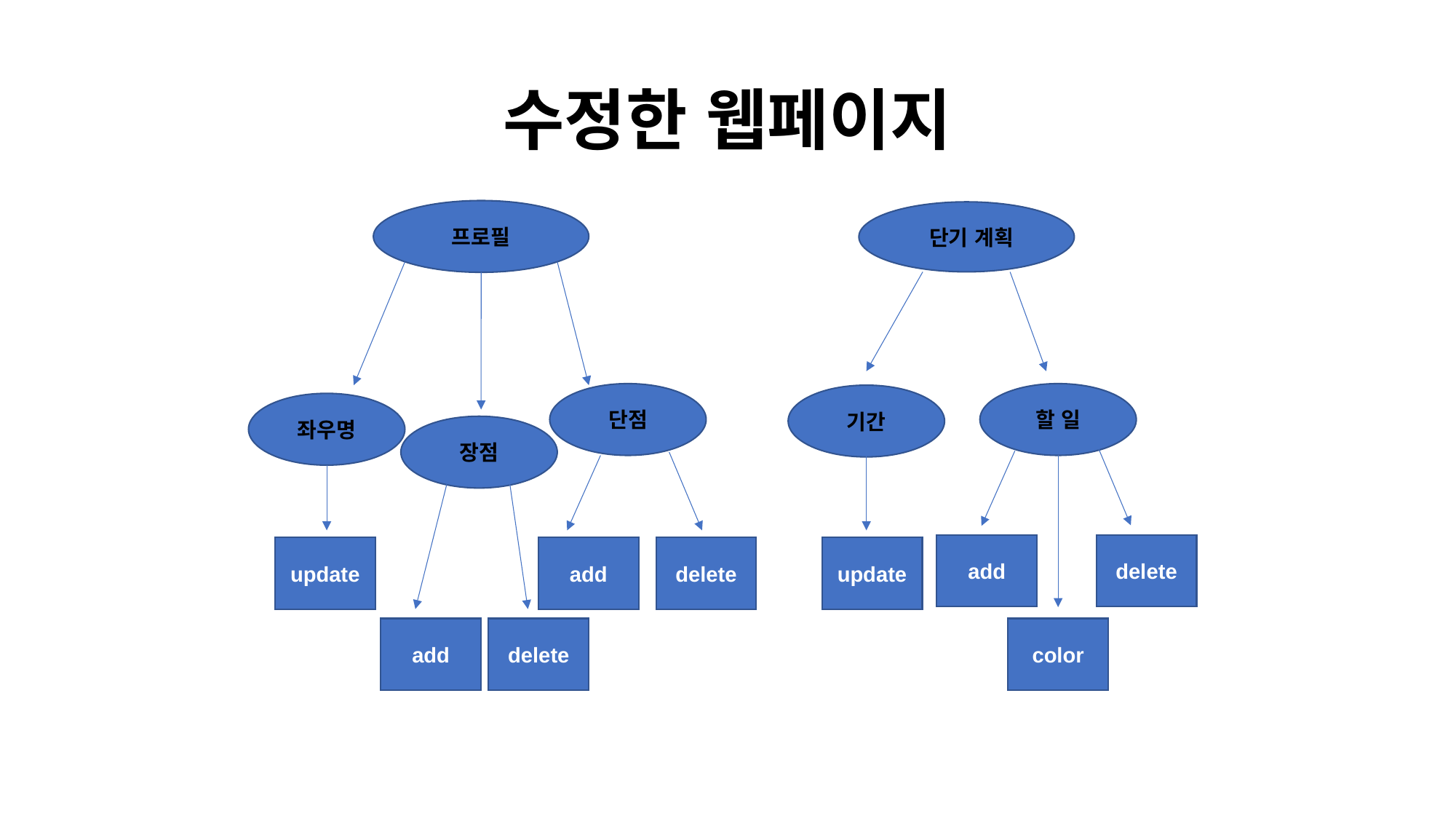

# 수정한 웹페이지
프로필
 단기 계획
단점
할 일
기간
좌우명
장점
add
delete
update
add
delete
update
add
delete
color